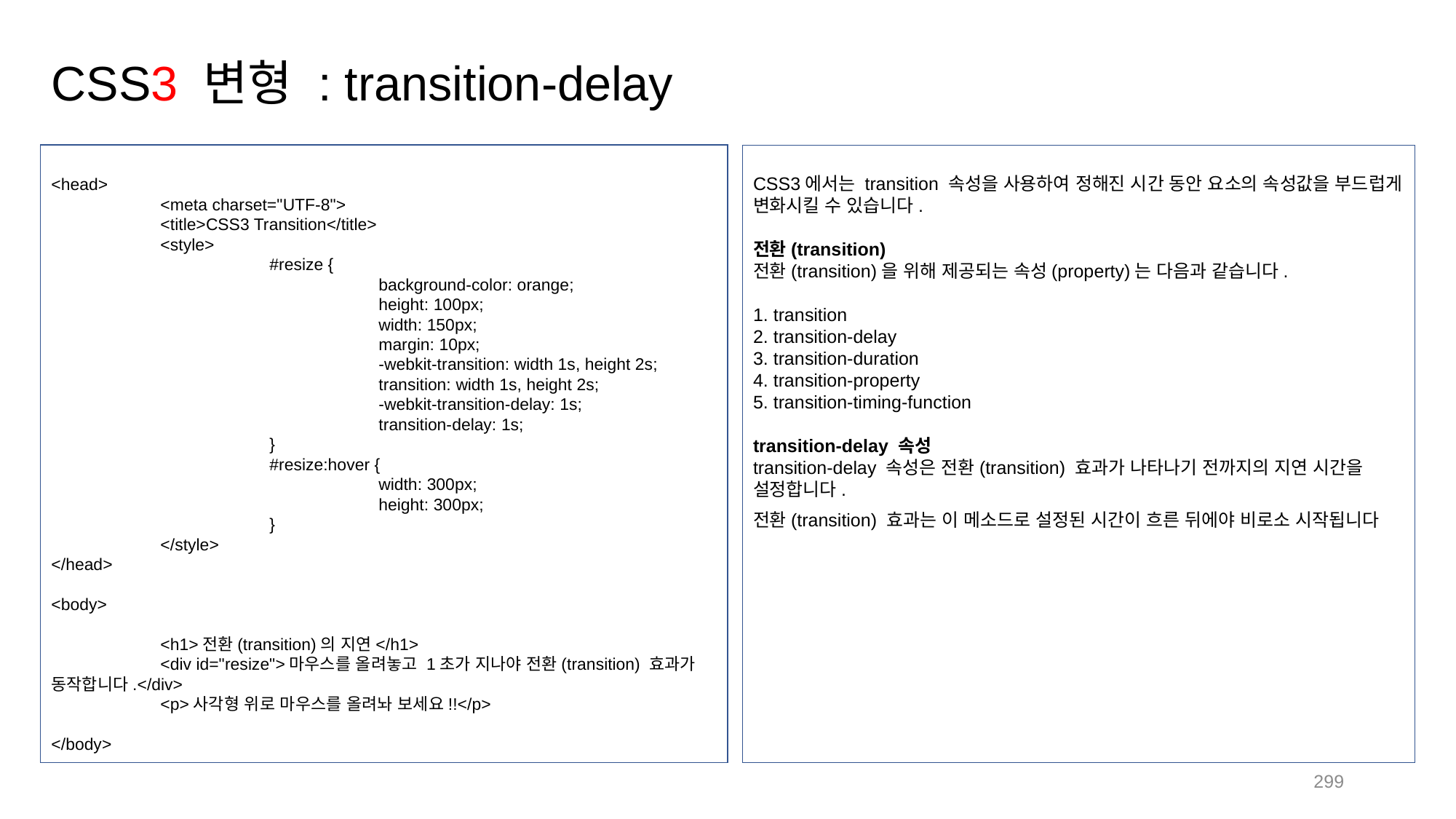

# CSS3 변형 : transition-delay

<head>
	<meta charset="UTF-8">
	<title>CSS3 Transition</title>
	<style>
		#resize {
			background-color: orange;
			height: 100px;
			width: 150px;
			margin: 10px;
			-webkit-transition: width 1s, height 2s;
			transition: width 1s, height 2s;
			-webkit-transition-delay: 1s;
			transition-delay: 1s;
		}
		#resize:hover {
			width: 300px;
			height: 300px;
		}
	</style>
</head>

<body>

	<h1>전환(transition)의 지연</h1>
	<div id="resize">마우스를 올려놓고 1초가 지나야 전환(transition) 효과가 동작합니다.</div>
	<p>사각형 위로 마우스를 올려놔 보세요!!</p>

</body>

CSS3에서는 transition 속성을 사용하여 정해진 시간 동안 요소의 속성값을 부드럽게 변화시킬 수 있습니다.

전환(transition)
전환(transition)을 위해 제공되는 속성(property)는 다음과 같습니다.

1. transition
2. transition-delay
3. transition-duration
4. transition-property
5. transition-timing-function

transition-delay 속성
transition-delay 속성은 전환(transition) 효과가 나타나기 전까지의 지연 시간을 설정합니다.
전환(transition) 효과는 이 메소드로 설정된 시간이 흐른 뒤에야 비로소 시작됩니다.
299